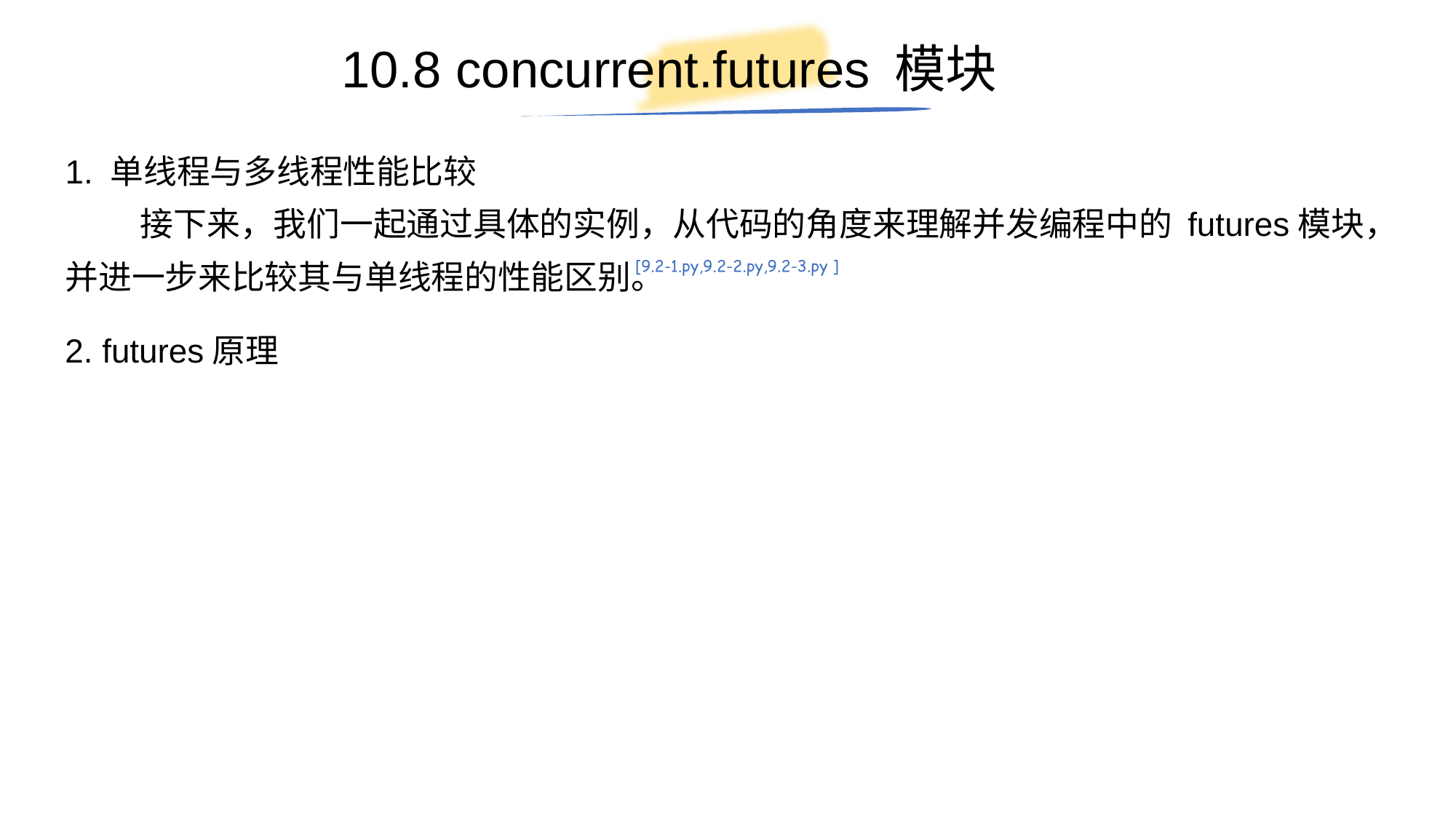

# 10.8 concurrent.futures 模块

1. 单线程与多线程性能比较
         接下来，我们一起通过具体的实例，从代码的角度来理解并发编程中的 futures模块，并进一步来比较其与单线程的性能区别。
[9.2-1.py,9.2-2.py,9.2-3.py ]
2. futures原理